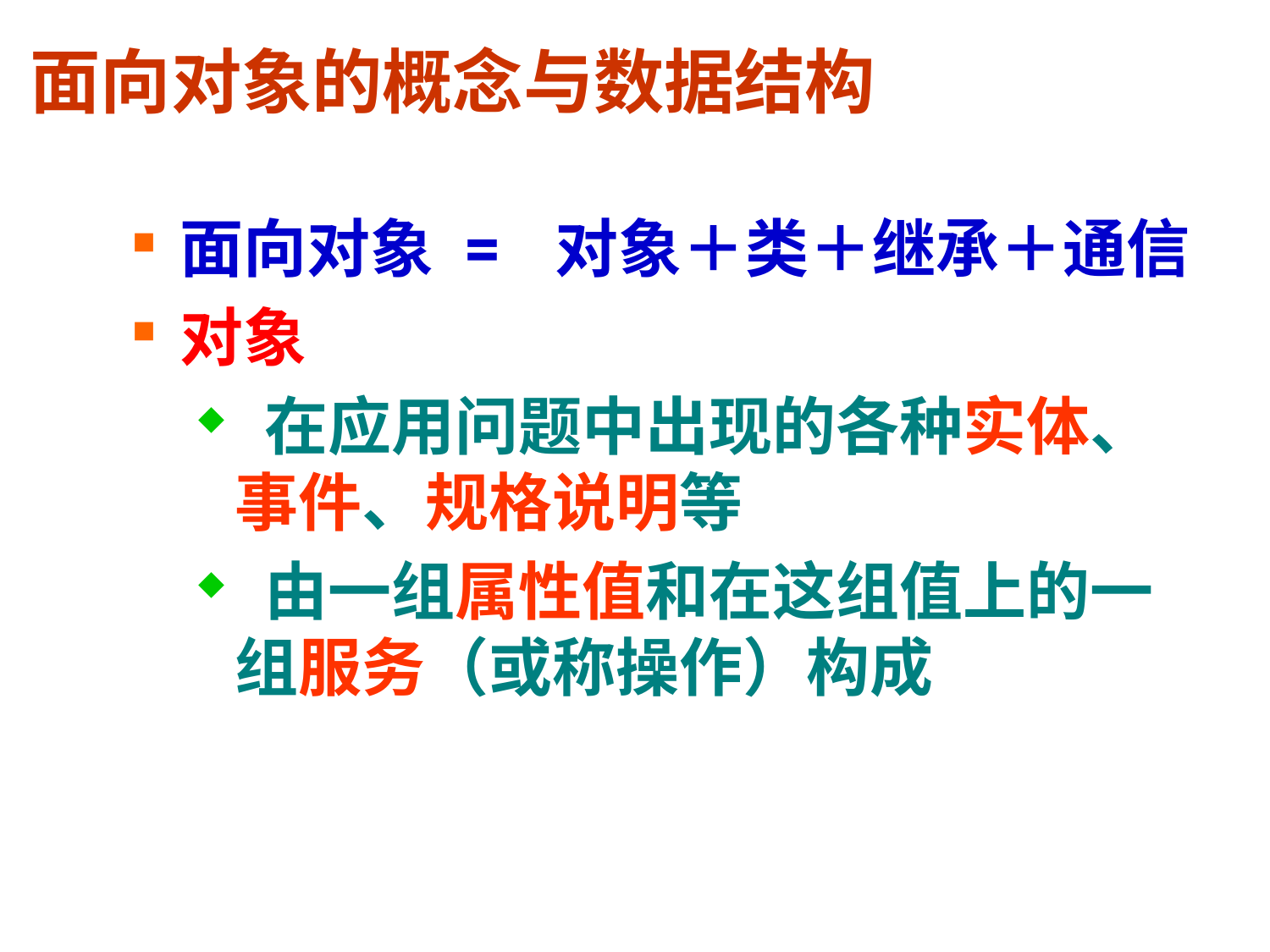

面向对象的概念与数据结构
面向对象 = 对象＋类＋继承＋通信
对象
 在应用问题中出现的各种实体、事件、规格说明等
 由一组属性值和在这组值上的一组服务（或称操作）构成